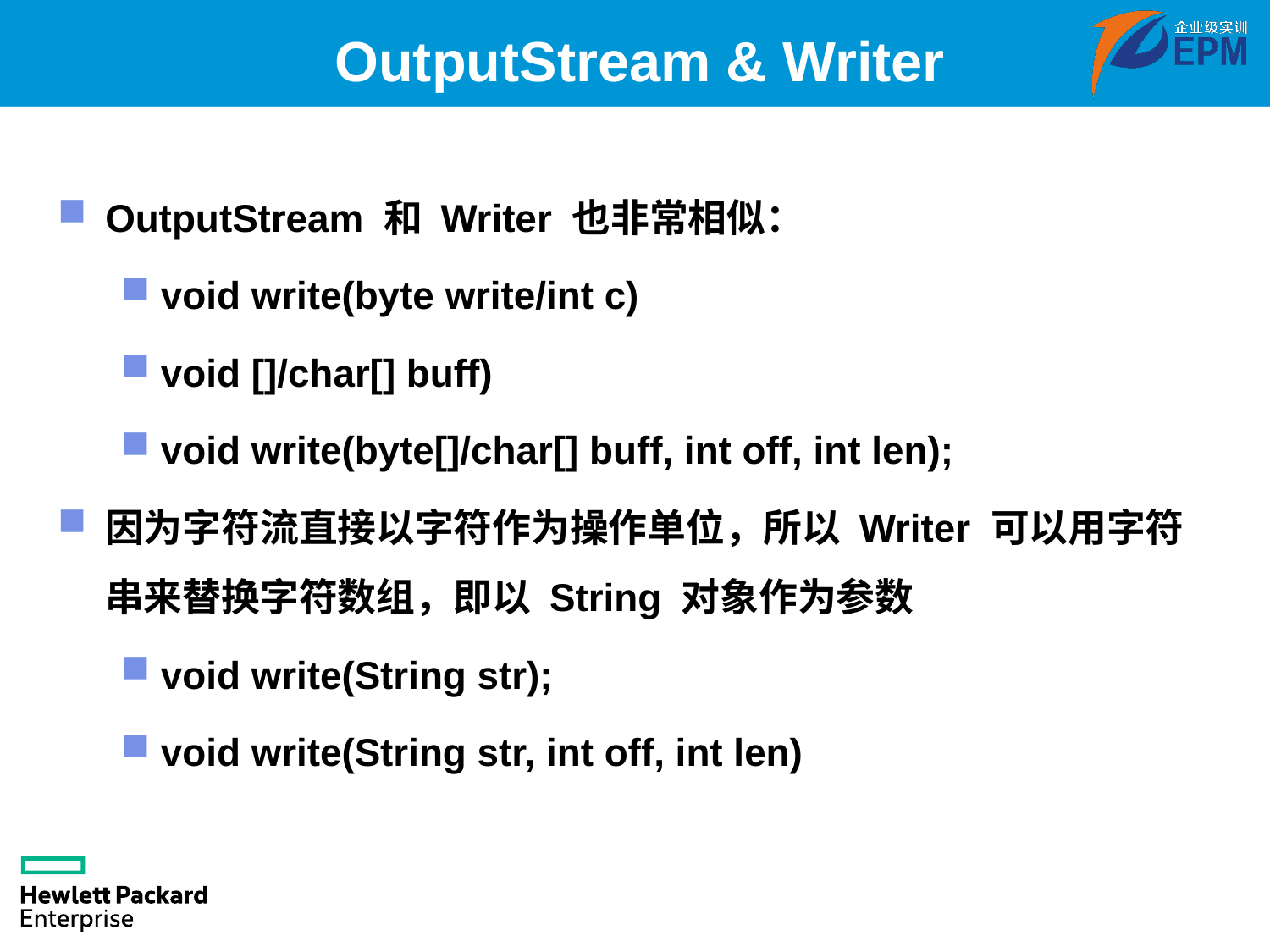

# OutputStream & Writer
OutputStream 和 Writer 也非常相似：
void write(byte write/int c)
void []/char[] buff)
void write(byte[]/char[] buff, int off, int len);
因为字符流直接以字符作为操作单位，所以 Writer 可以用字符串来替换字符数组，即以 String 对象作为参数
void write(String str);
void write(String str, int off, int len)